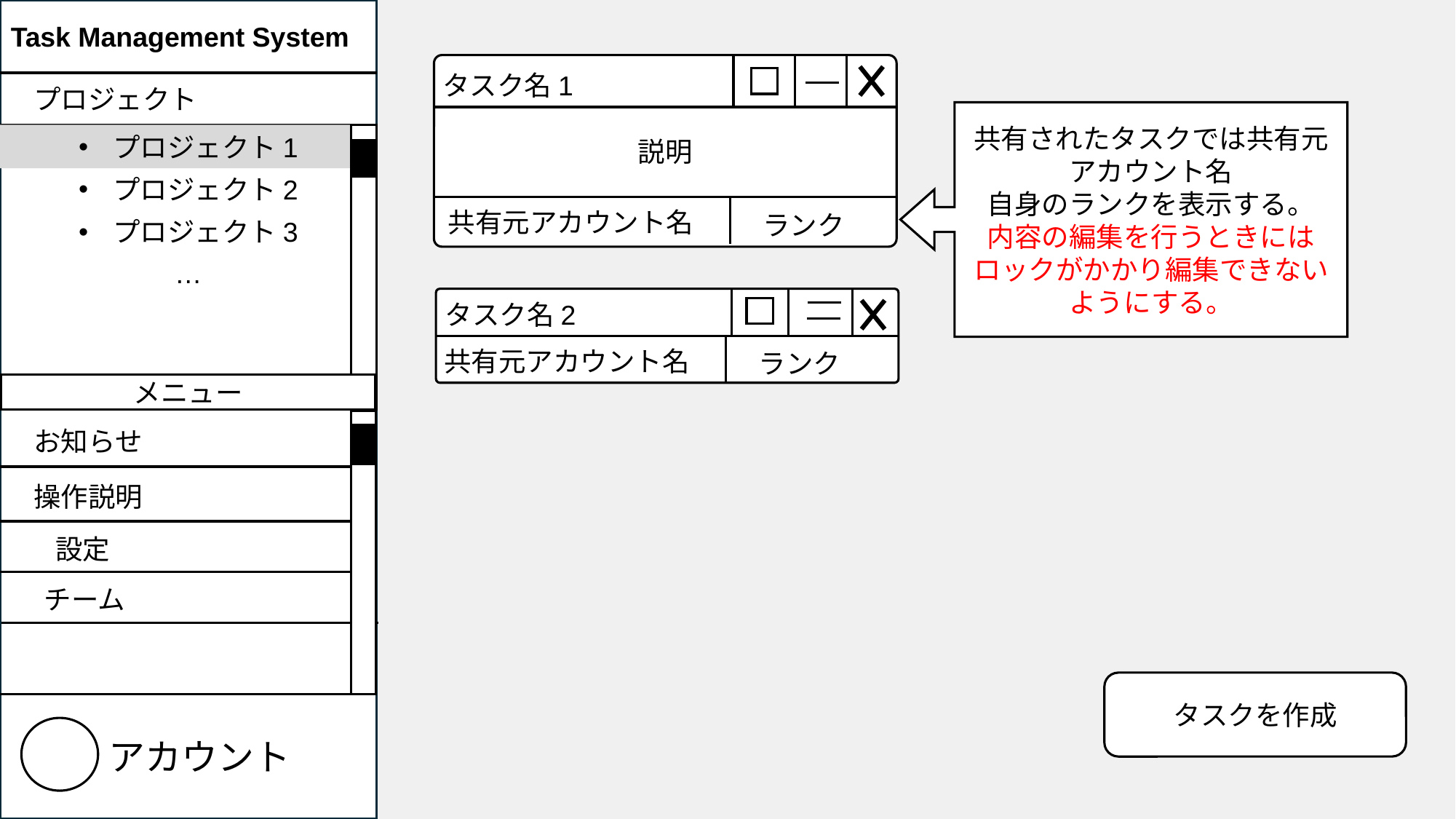

Task Management System
説明

タスク名1

プロジェクト
共有されたタスクでは共有元アカウント名
自身のランクを表示する。
内容の編集を行うときにはロックがかかり編集できないようにする。
プロジェクト1

プロジェクト2
共有元アカウント名
ランク
プロジェクト3
…

タスク名2

共有元アカウント名
ランク
メニュー

お知らせ

操作説明
設定
チーム
タスクを作成

アカウント